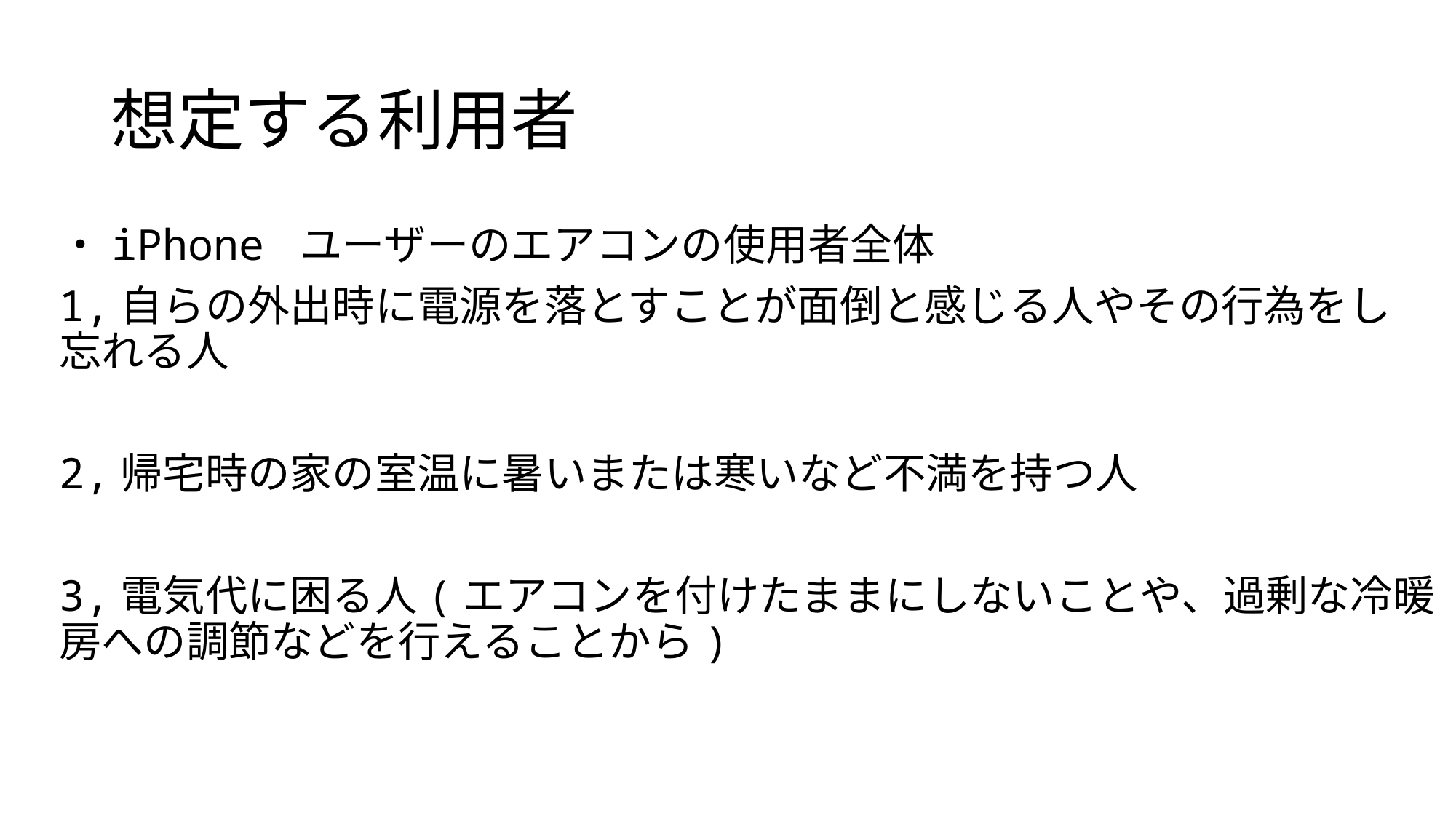

# 想定する利用者
・iPhone ユーザーのエアコンの使用者全体
1,自らの外出時に電源を落とすことが面倒と感じる人やその行為をし　忘れる人

2,帰宅時の家の室温に暑いまたは寒いなど不満を持つ人

3,電気代に困る人(エアコンを付けたままにしないことや、過剰な冷暖房への調節などを行えることから)